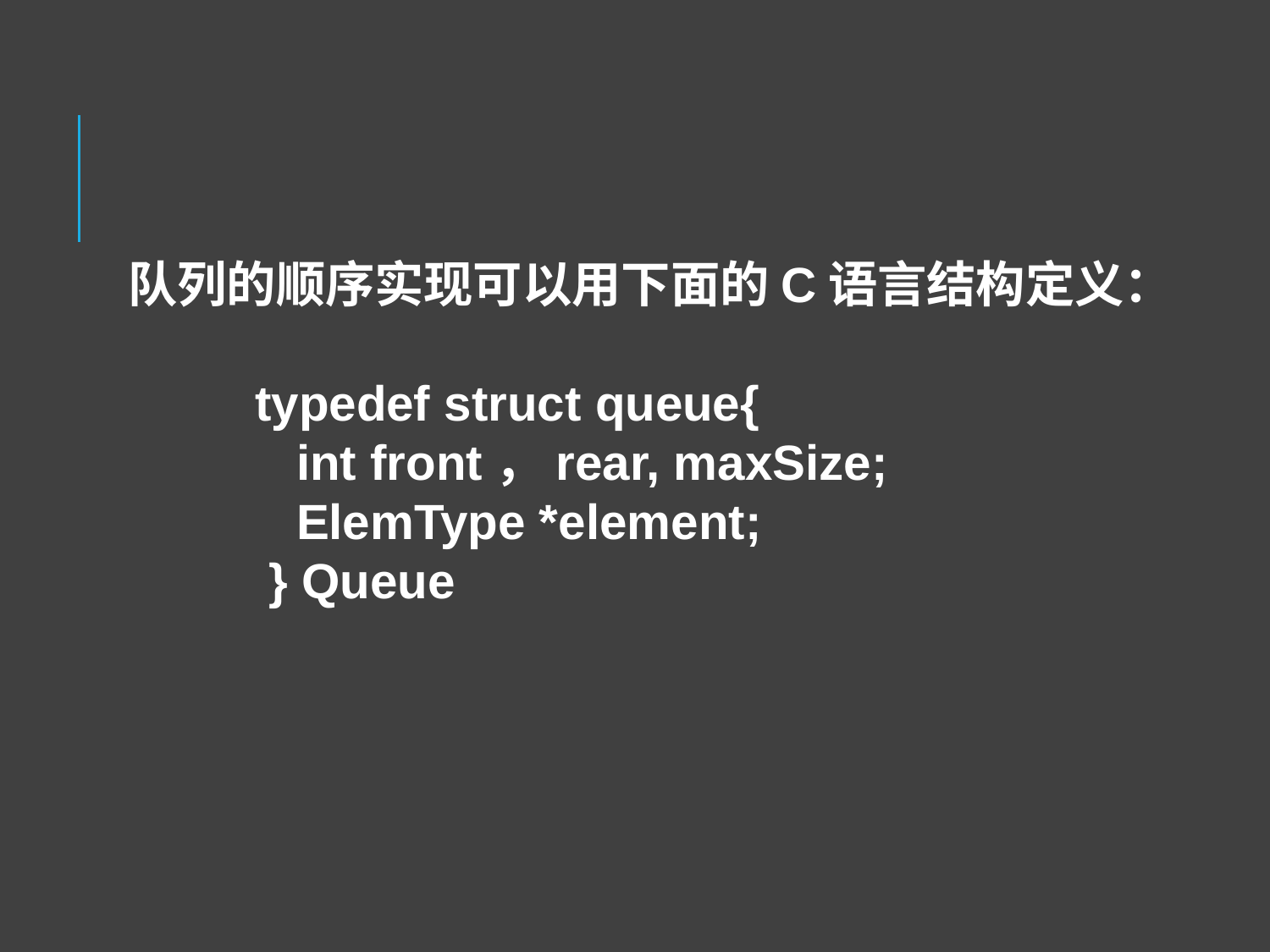

队列的顺序实现可以用下面的C语言结构定义：

typedef struct queue{
   int front，rear, maxSize;
   ElemType *element;
 } Queue